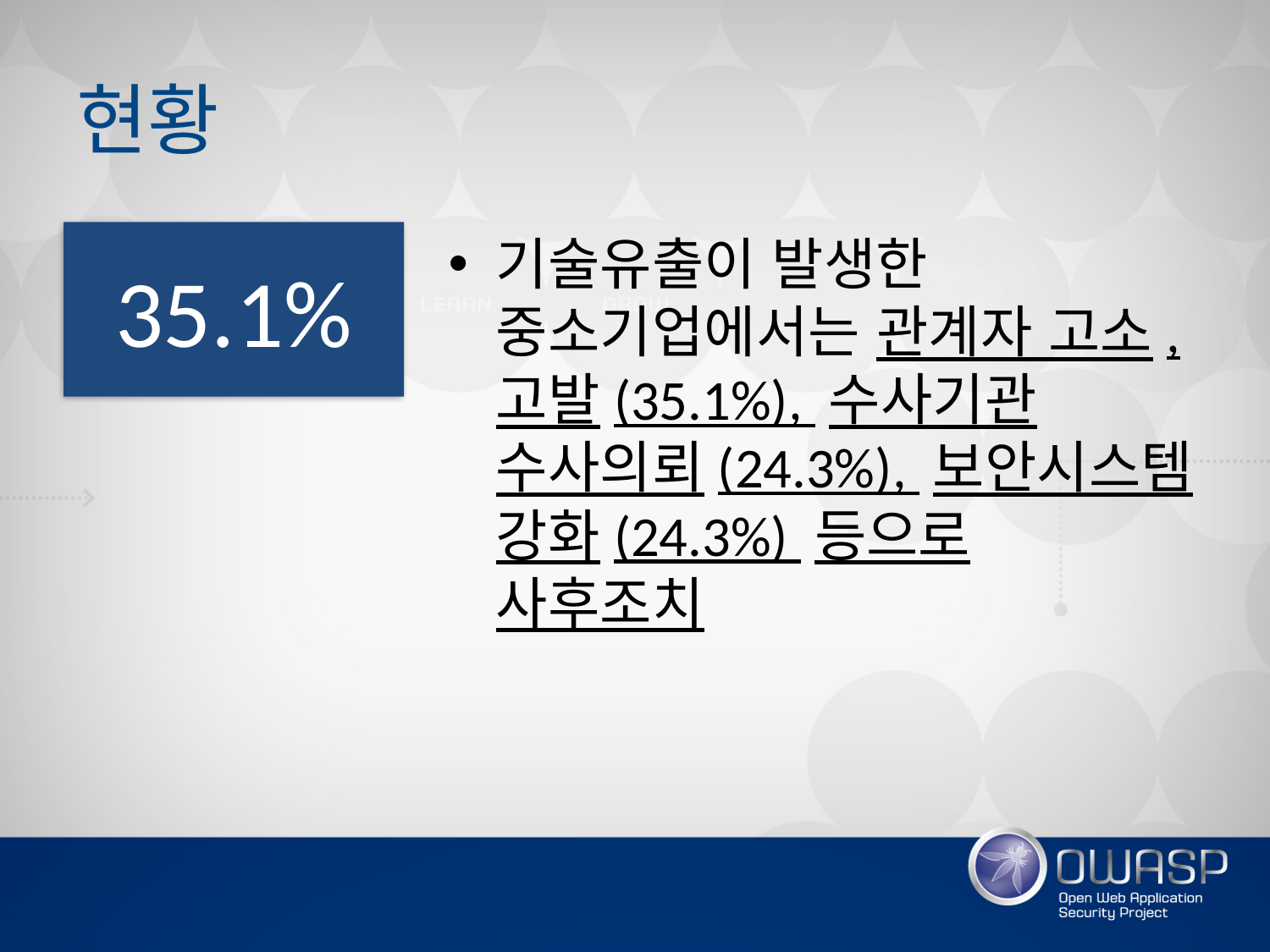

# 현황
35.1%
기술유출이 발생한 중소기업에서는 관계자 고소, 고발(35.1%), 수사기관 수사의뢰(24.3%), 보안시스템 강화(24.3%) 등으로 사후조치